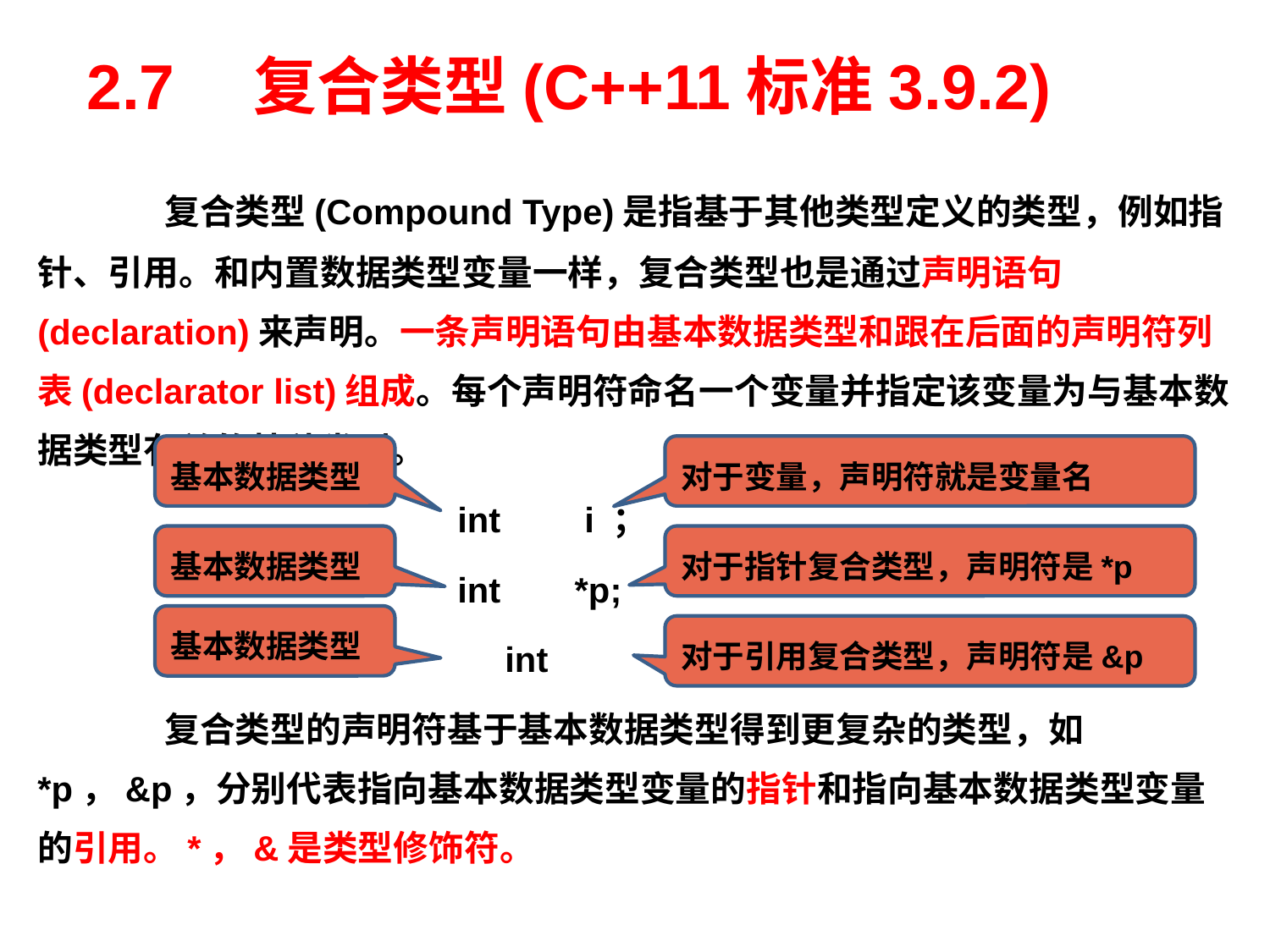

# 2.7　复合类型(C++11标准3.9.2)
	复合类型(Compound Type)是指基于其他类型定义的类型，例如指针、引用。和内置数据类型变量一样，复合类型也是通过声明语句(declaration)来声明。一条声明语句由基本数据类型和跟在后面的声明符列表(declarator list)组成。每个声明符命名一个变量并指定该变量为与基本数据类型有关的某种类型。
			    int 	    i ；
			    int   	   *p;
                                                int   	   &p;
	复合类型的声明符基于基本数据类型得到更复杂的类型，如*p，&p，分别代表指向基本数据类型变量的指针和指向基本数据类型变量的引用。*，&是类型修饰符。
基本数据类型
对于变量，声明符就是变量名
基本数据类型
对于指针复合类型，声明符是*p
基本数据类型
对于引用复合类型，声明符是&p